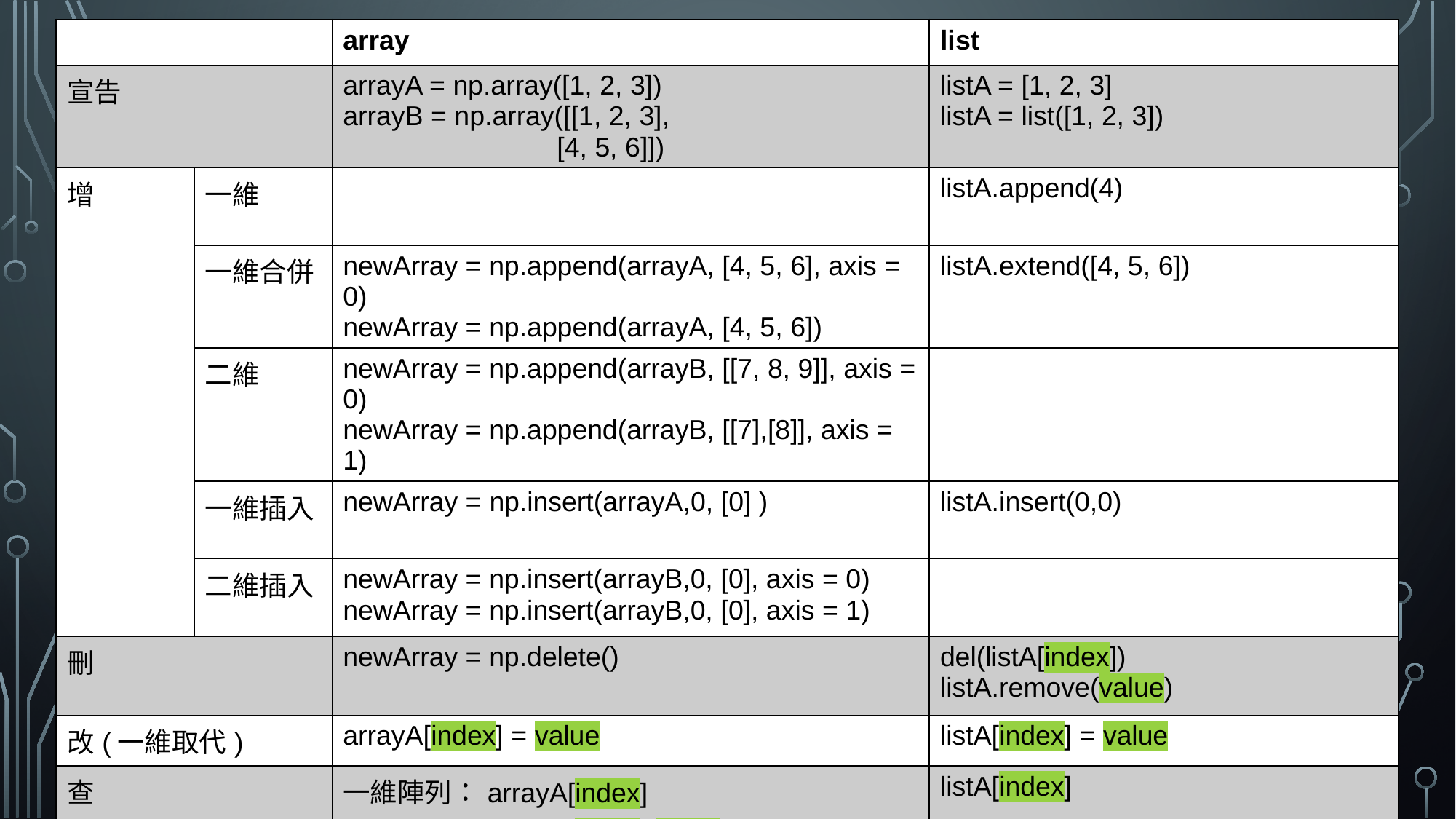

|  |  | array | list |
| --- | --- | --- | --- |
| 宣告 |  | arrayA = np.array([1, 2, 3]) arrayB = np.array([[1, 2, 3], [4, 5, 6]]) | listA = [1, 2, 3] listA = list([1, 2, 3]) |
| 增 | 一維 |  | listA.append(4) |
|  | 一維合併 | newArray = np.append(arrayA, [4, 5, 6], axis = 0) newArray = np.append(arrayA, [4, 5, 6]) | listA.extend([4, 5, 6]) |
|  | 二維 | newArray = np.append(arrayB, [[7, 8, 9]], axis = 0) newArray = np.append(arrayB, [[7],[8]], axis = 1) |  |
|  | 一維插入 | newArray = np.insert(arrayA,0, [0] ) | listA.insert(0,0) |
|  | 二維插入 | newArray = np.insert(arrayB,0, [0], axis = 0) newArray = np.insert(arrayB,0, [0], axis = 1) |  |
| 刪 |  | newArray = np.delete() | del(listA[index]) listA.remove(value) |
| 改(一維取代) |  | arrayA[index] = value | listA[index] = value |
| 查 |  | 一維陣列：arrayA[index] 二維陣列：arrayA[index][index]、 arrayA[index,index] | listA[index] |
# array vs list